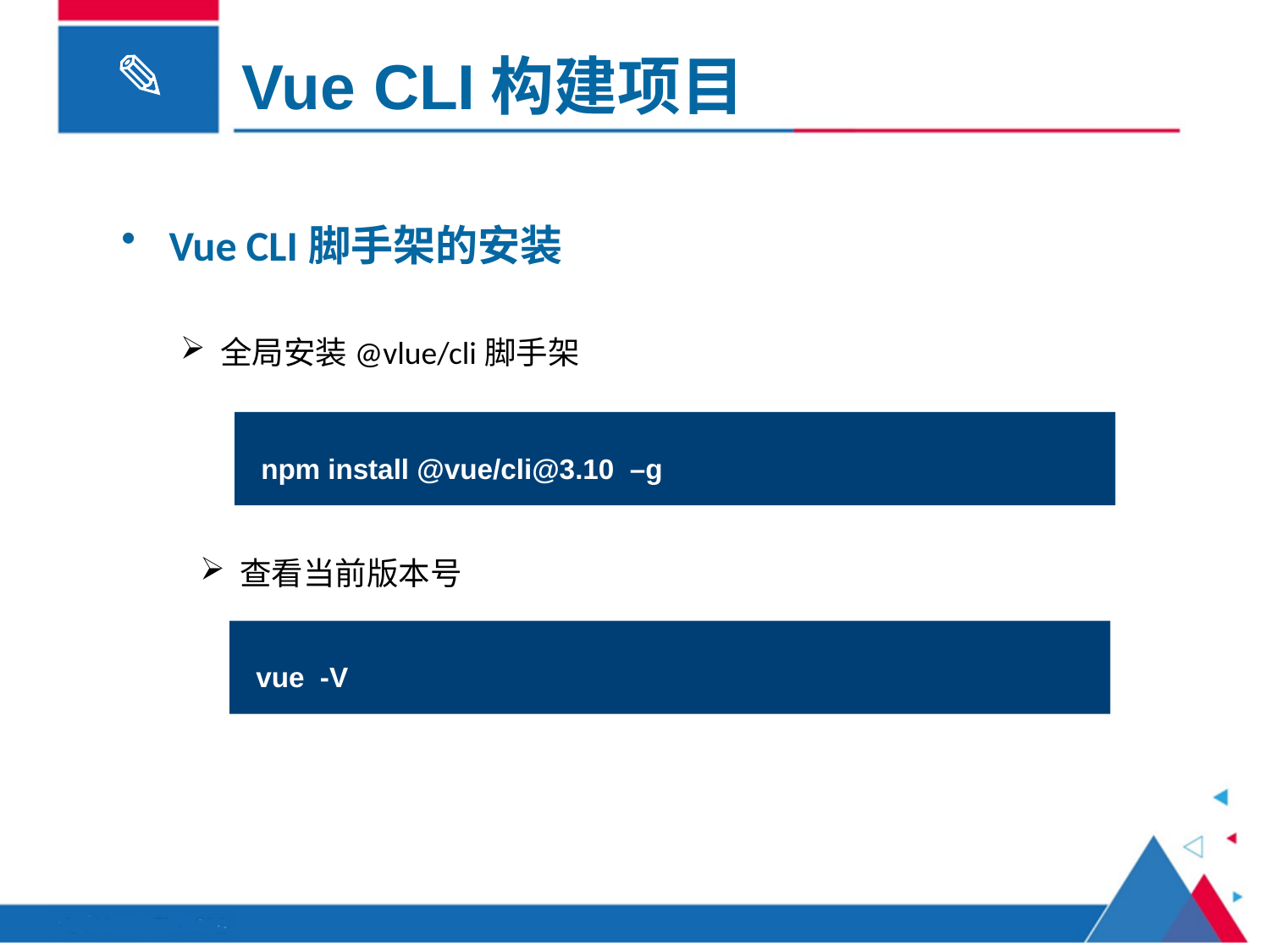

Vue CLI构建项目
Vue CLI脚手架的安装
组件示例
知识点概述
全局安装@vlue/cli脚手架
npm install @vue/cli@3.10  –g

查看当前版本号
vue  -V